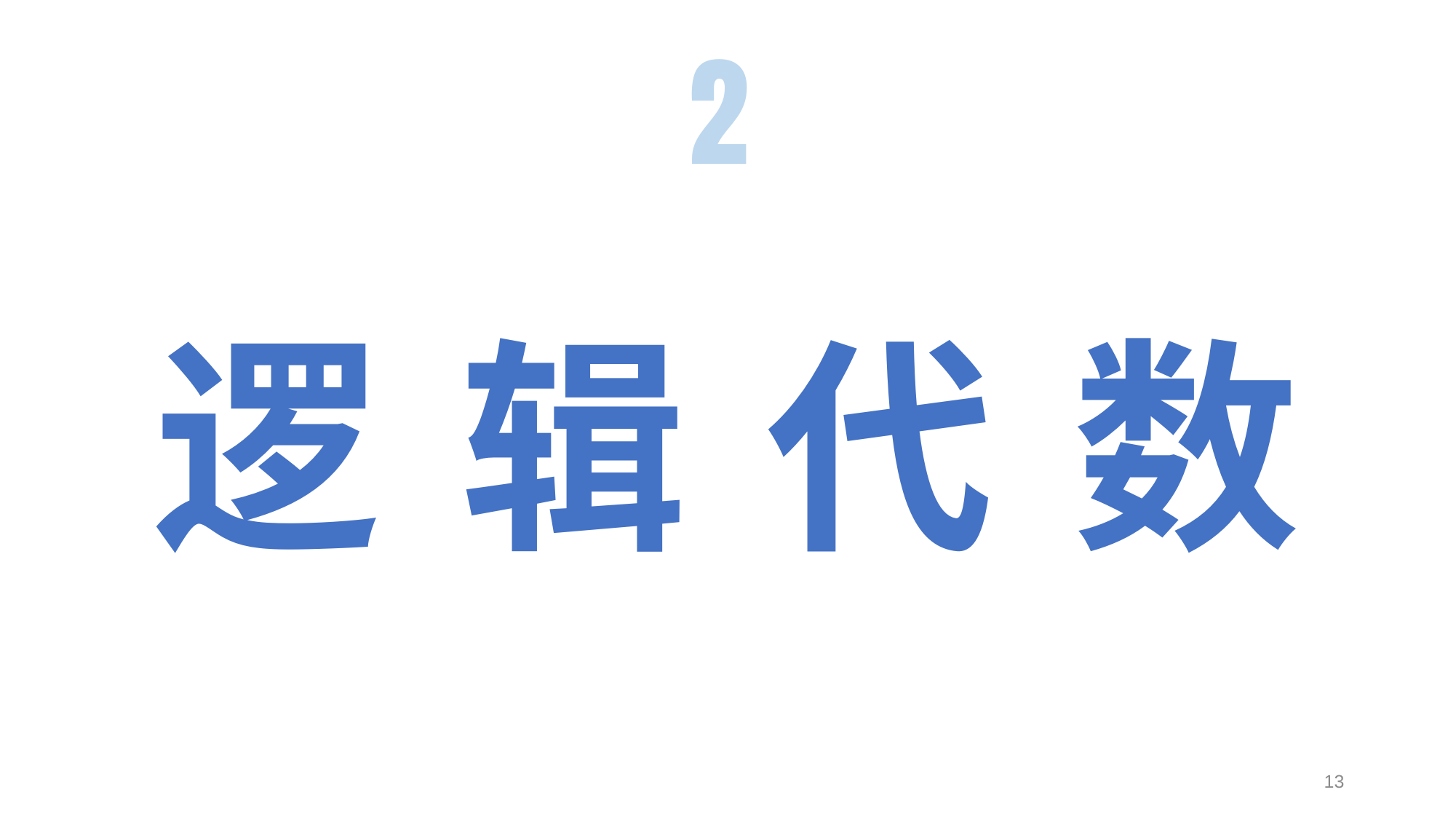

2
# 逻 辑 代 数
13